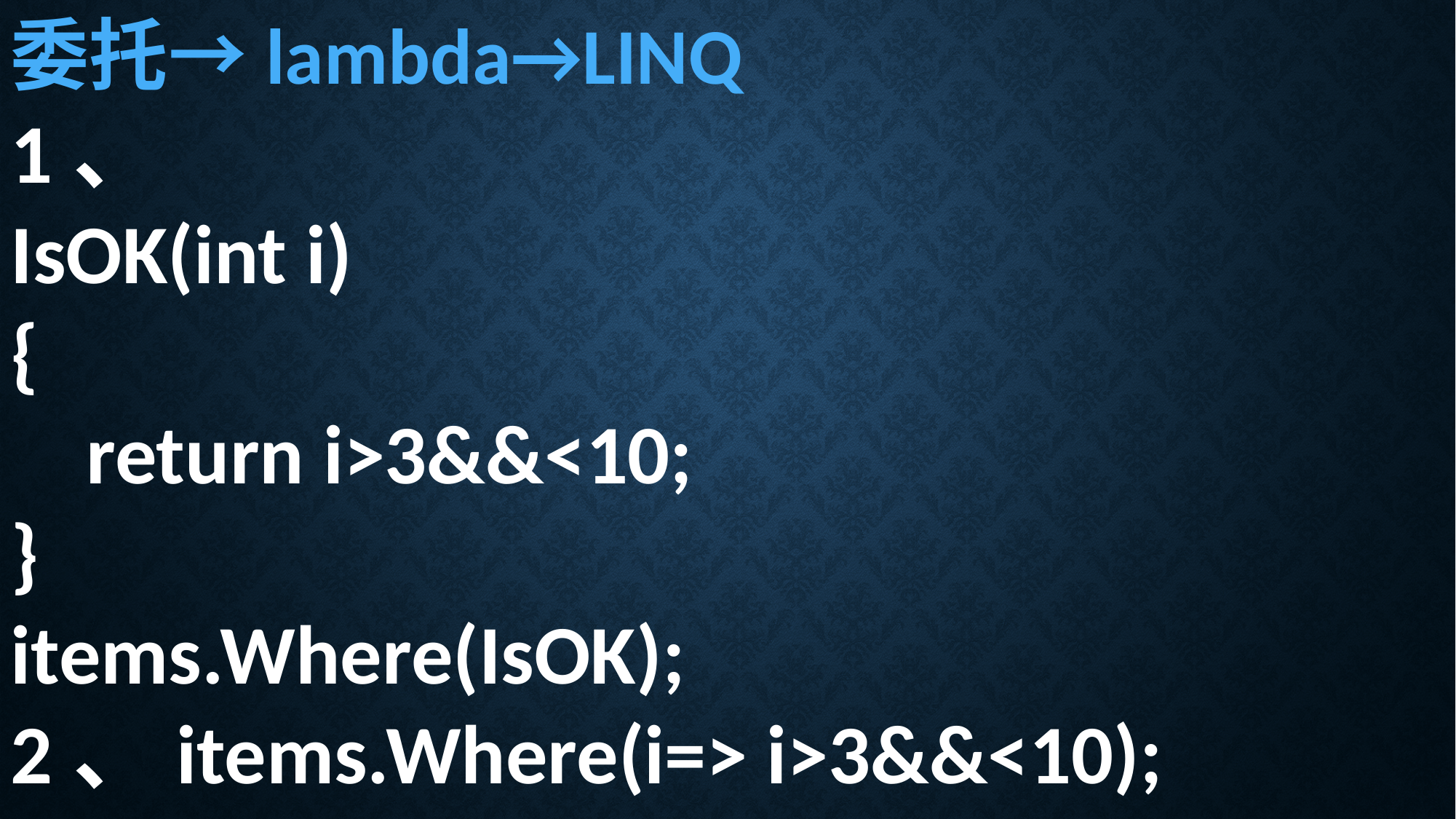

委托→lambda→LINQ
1、
IsOK(int i)
{
    return i>3&&<10;
}
items.Where(IsOK);
2、items.Where(i=> i>3&&<10);